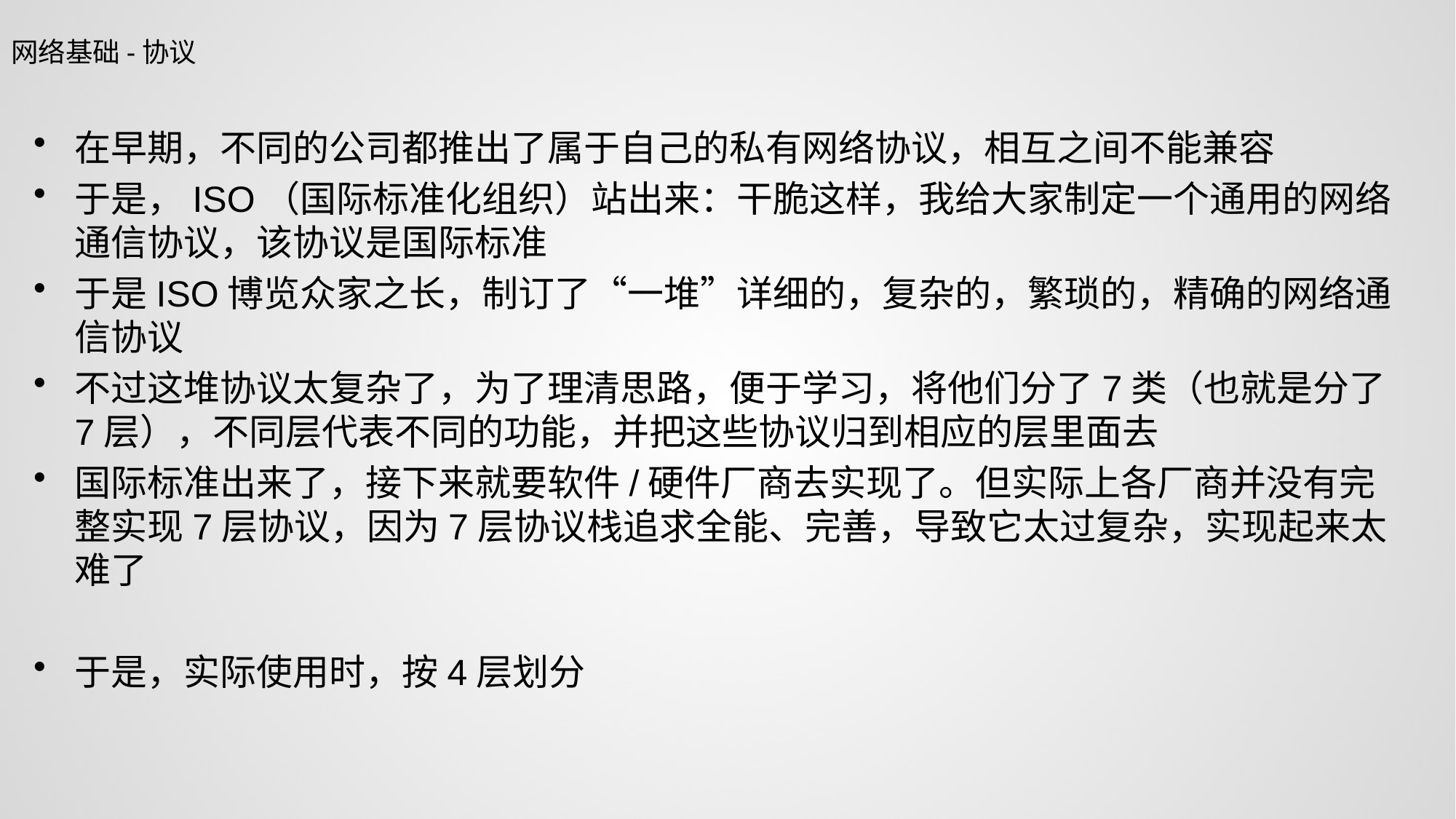

网络基础-协议
在早期，不同的公司都推出了属于自己的私有网络协议，相互之间不能兼容
于是，ISO（国际标准化组织）站出来：干脆这样，我给大家制定一个通用的网络通信协议，该协议是国际标准
于是ISO博览众家之长，制订了“一堆”详细的，复杂的，繁琐的，精确的网络通信协议
不过这堆协议太复杂了，为了理清思路，便于学习，将他们分了7类（也就是分了7层），不同层代表不同的功能，并把这些协议归到相应的层里面去
国际标准出来了，接下来就要软件/硬件厂商去实现了。但实际上各厂商并没有完整实现7层协议，因为7层协议栈追求全能、完善，导致它太过复杂，实现起来太难了

于是，实际使用时，按4层划分